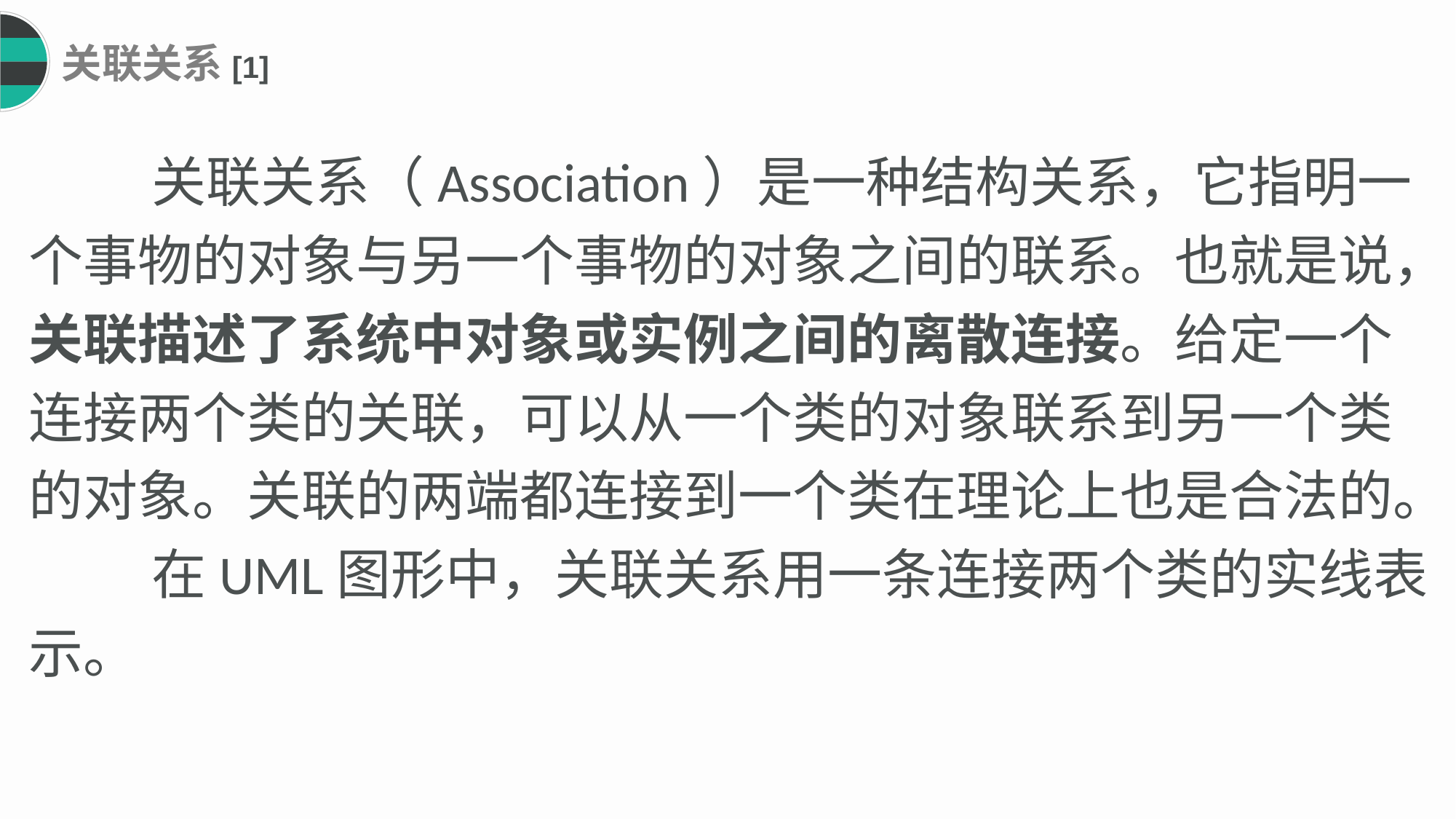

关联关系[1]
         关联关系（Association）是一种结构关系，它指明一个事物的对象与另一个事物的对象之间的联系。也就是说，关联描述了系统中对象或实例之间的离散连接。给定一个连接两个类的关联，可以从一个类的对象联系到另一个类的对象。关联的两端都连接到一个类在理论上也是合法的。
         在UML图形中，关联关系用一条连接两个类的实线表示。